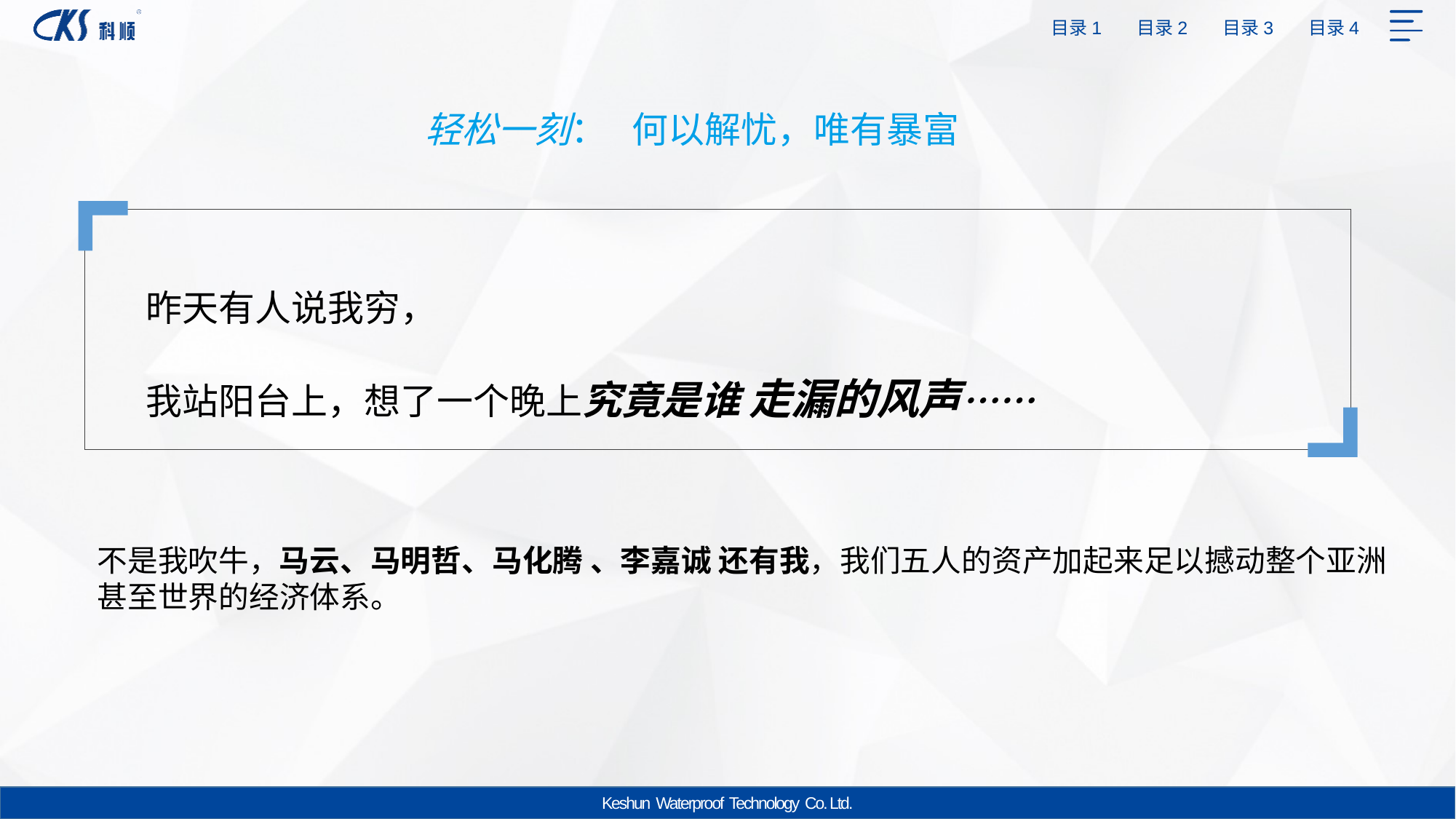

轻松一刻：   何以解忧，唯有暴富

昨天有人说我穷，

我站阳台上，想了一个晚上究竟是谁 走漏的风声……

不是我吹牛，马云、马明哲、马化腾 、李嘉诚 还有我，我们五人的资产加起来足以撼动整个亚洲
甚至世界的经济体系。

Keshun  Waterproof  Technology  Co. Ltd.